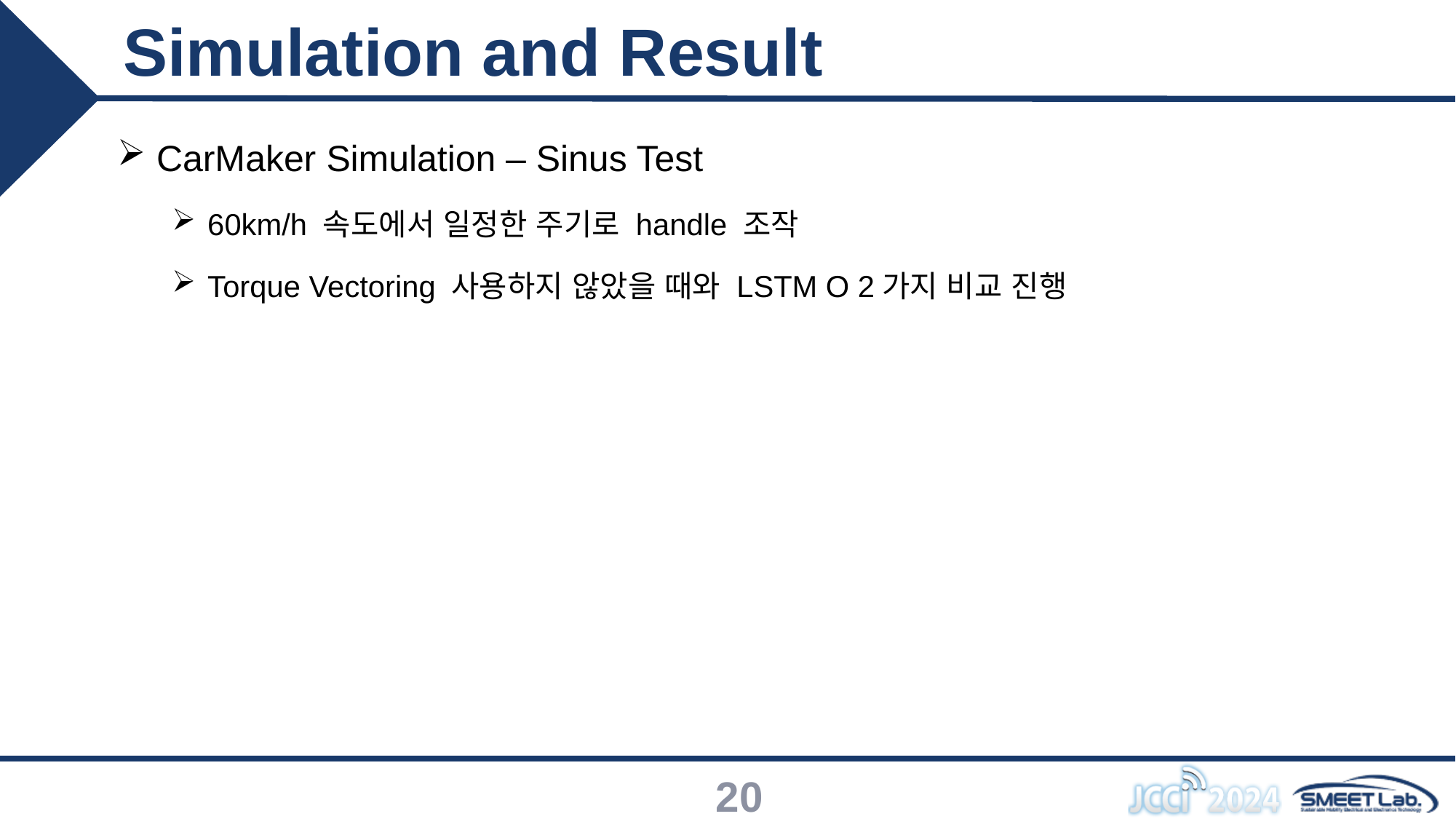

# Simulation and Result
 CarMaker Simulation – Sinus Test
 60km/h 속도에서 일정한 주기로 handle 조작
 Torque Vectoring 사용하지 않았을 때와 LSTM O 2가지 비교 진행

20